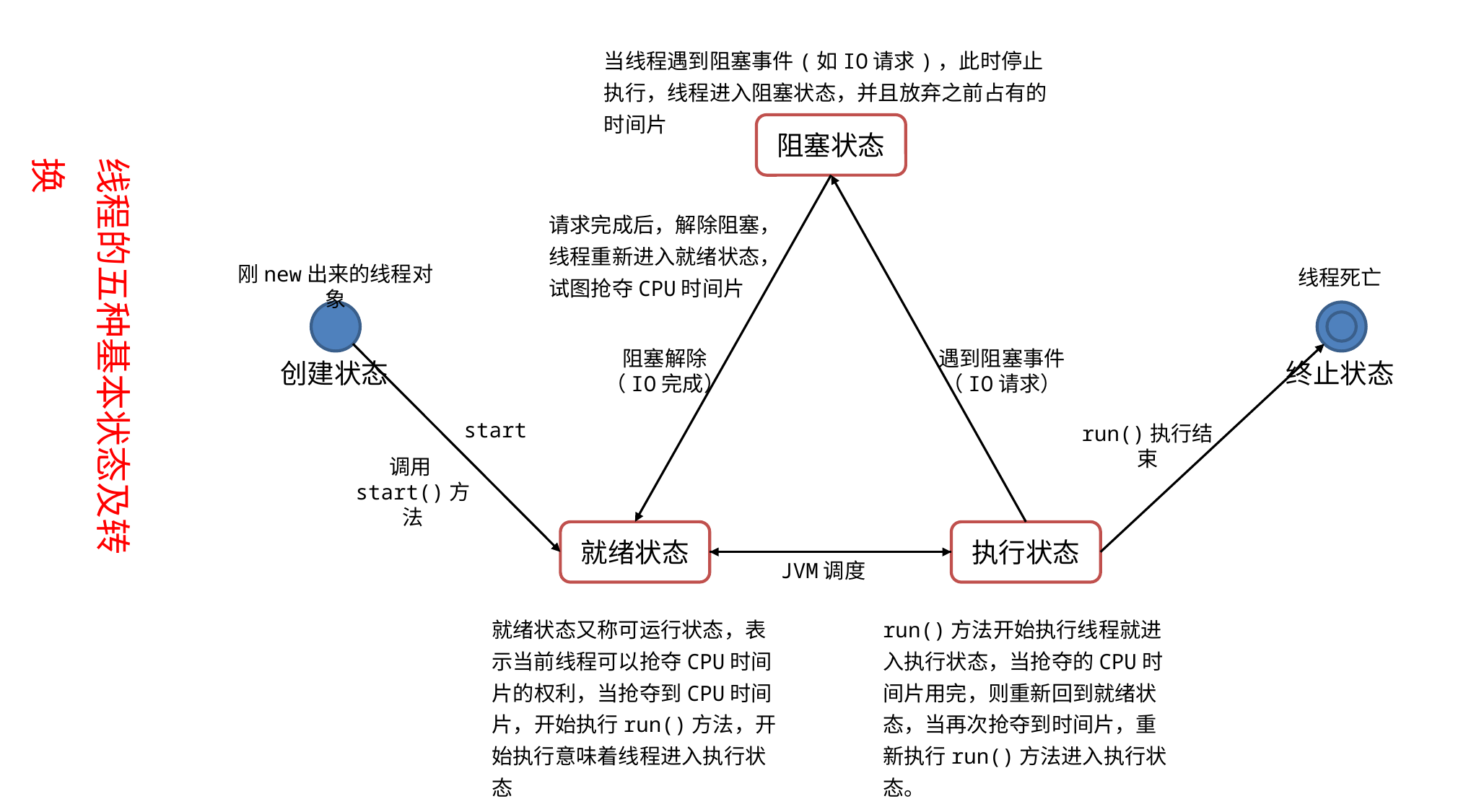

当线程遇到阻塞事件(如IO请求)，此时停止执行，线程进入阻塞状态，并且放弃之前占有的时间片
阻塞状态
线程的五种基本状态及转换
请求完成后，解除阻塞，线程重新进入就绪状态，试图抢夺CPU时间片
刚new出来的线程对象
线程死亡

阻塞解除
（IO完成）
遇到阻塞事件
（IO请求）
创建状态
终止状态
start
run()执行结束
调用start()方法
就绪状态
执行状态
JVM调度
就绪状态又称可运行状态，表示当前线程可以抢夺CPU时间片的权利，当抢夺到CPU时间片，开始执行run()方法，开始执行意味着线程进入执行状态
run()方法开始执行线程就进入执行状态，当抢夺的CPU时间片用完，则重新回到就绪状态，当再次抢夺到时间片，重新执行run()方法进入执行状态。